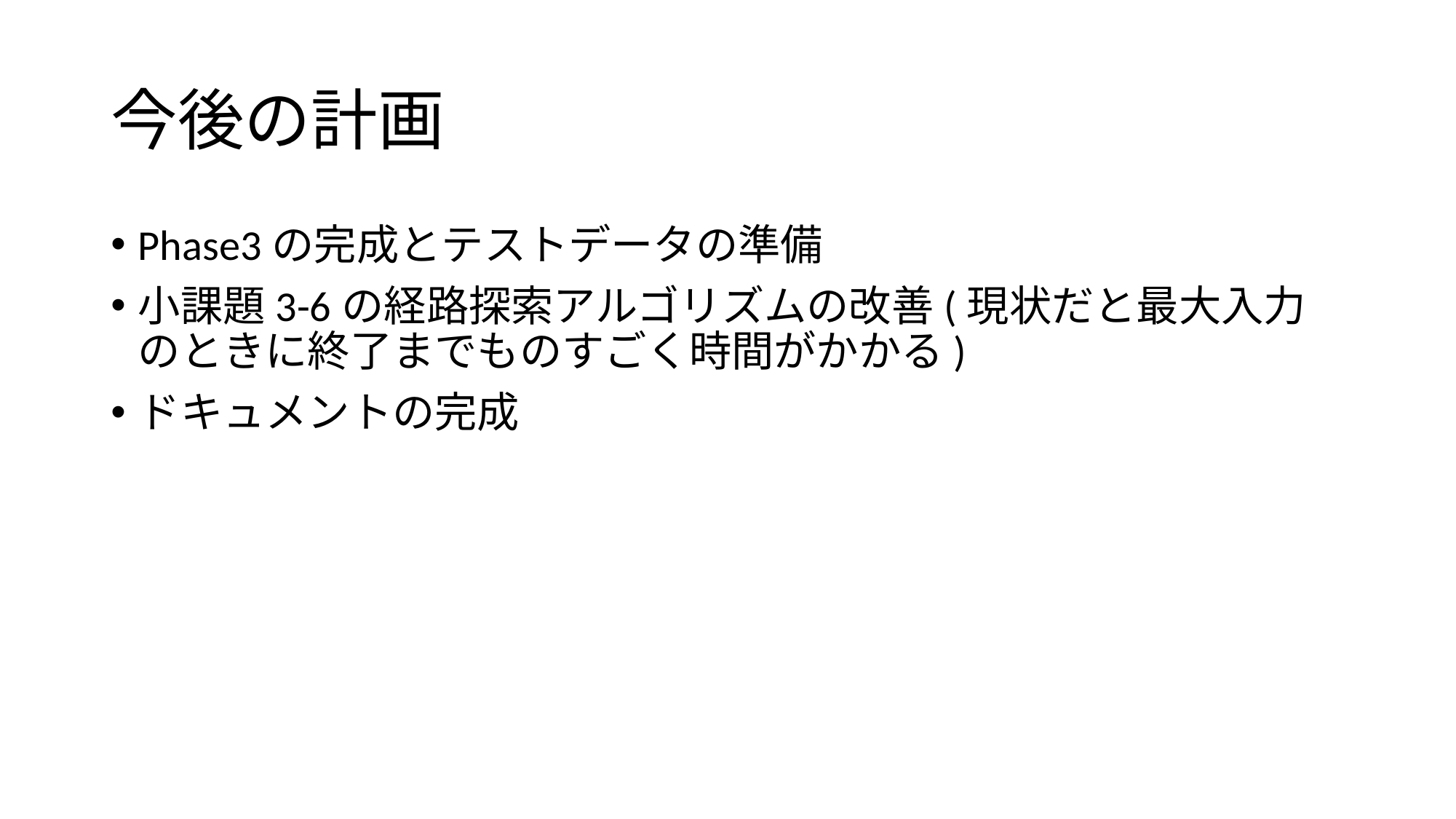

# 今後の計画
Phase3の完成とテストデータの準備
小課題3-6の経路探索アルゴリズムの改善(現状だと最大入力のときに終了までものすごく時間がかかる)
ドキュメントの完成